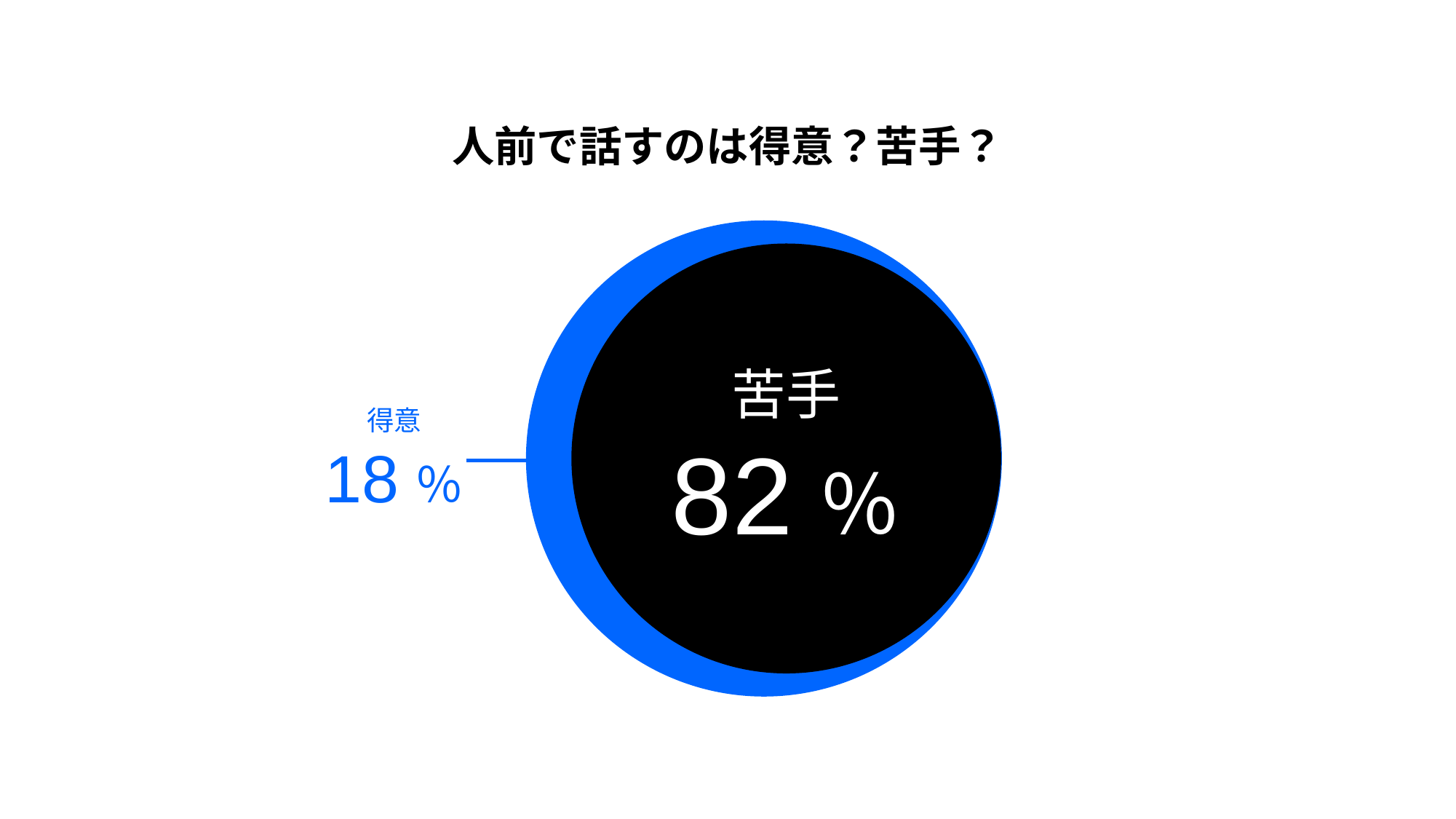

65%
人前で話すのは得意？苦手？
得意
18％
苦手
82％
得意
18％